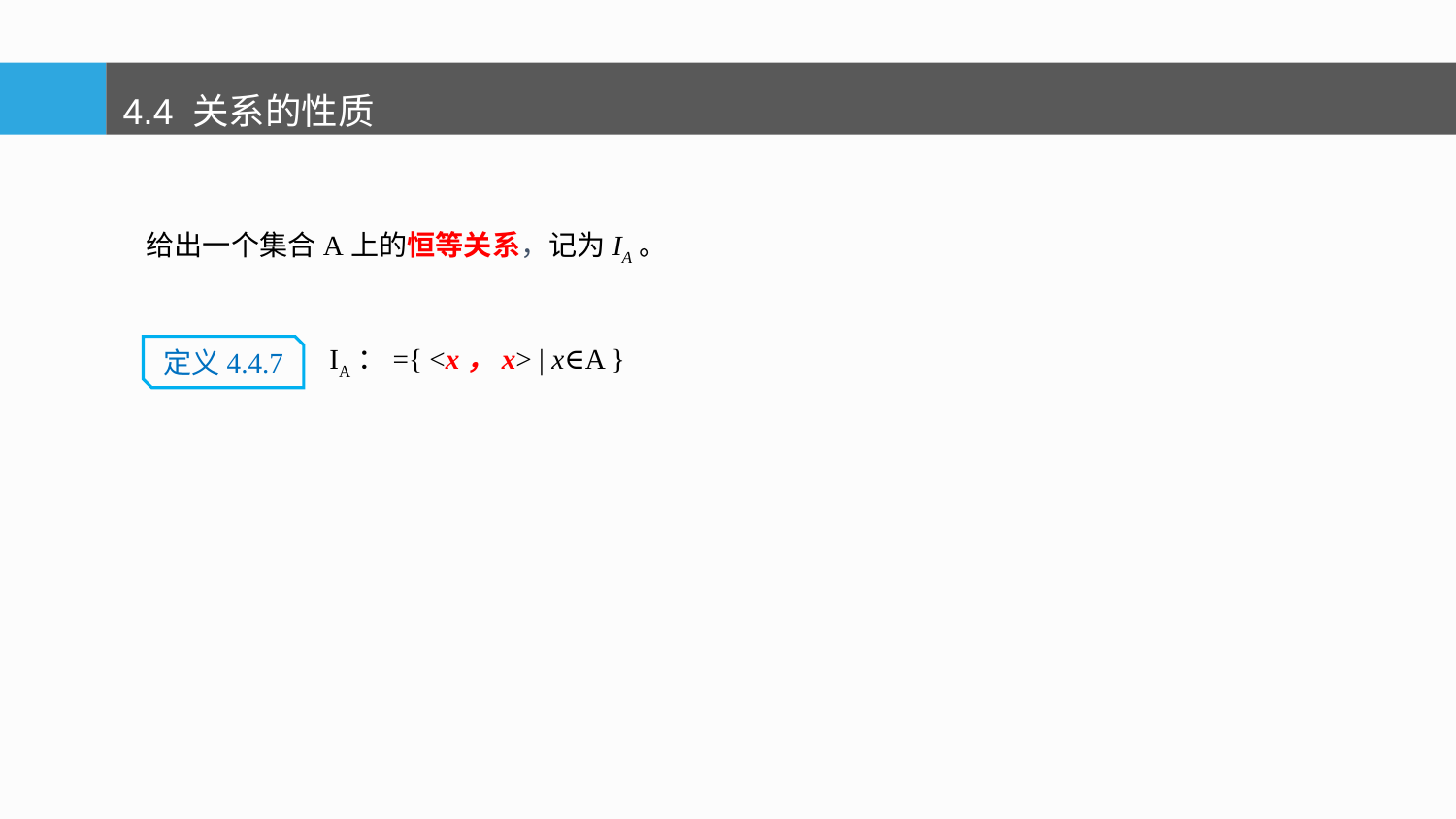

4.4 关系的性质

给出一个集合A上的恒等关系，记为IA。
IA：={ <x，x> | x∈A }
定义4.4.7